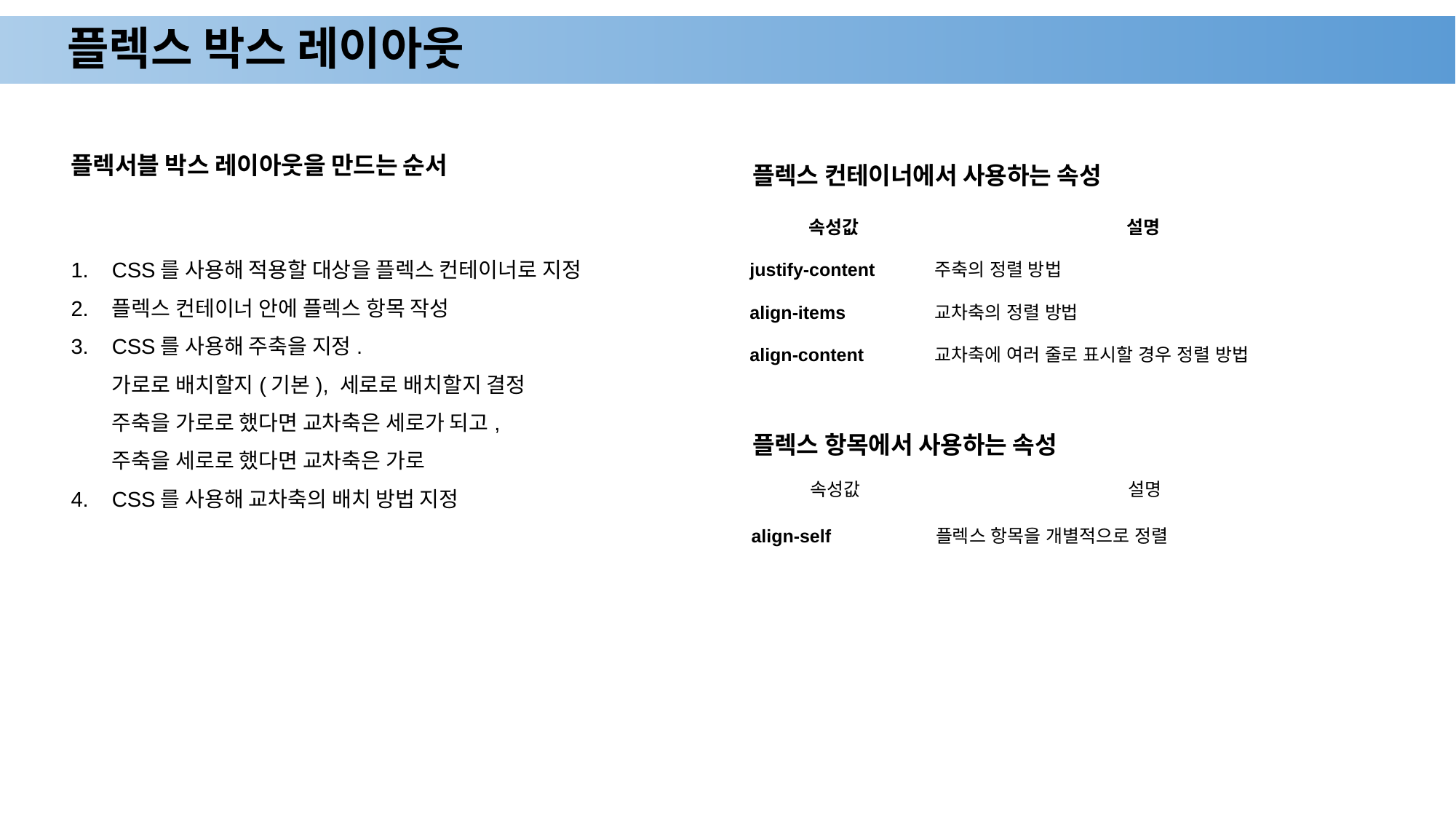

# 플렉스 박스 레이아웃
플렉서블 박스 레이아웃을 만드는 순서
플렉스 컨테이너에서 사용하는 속성
| 속성값 | 설명 |
| --- | --- |
| justify-content | 주축의 정렬 방법 |
| align-items | 교차축의 정렬 방법 |
| align-content | 교차축에 여러 줄로 표시할 경우 정렬 방법 |
CSS를 사용해 적용할 대상을 플렉스 컨테이너로 지정
플렉스 컨테이너 안에 플렉스 항목 작성
CSS를 사용해 주축을 지정.
가로로 배치할지(기본), 세로로 배치할지 결정
주축을 가로로 했다면 교차축은 세로가 되고,
주축을 세로로 했다면 교차축은 가로
CSS를 사용해 교차축의 배치 방법 지정
플렉스 항목에서 사용하는 속성
| 속성값 | 설명 |
| --- | --- |
| align-self | 플렉스 항목을 개별적으로 정렬 |